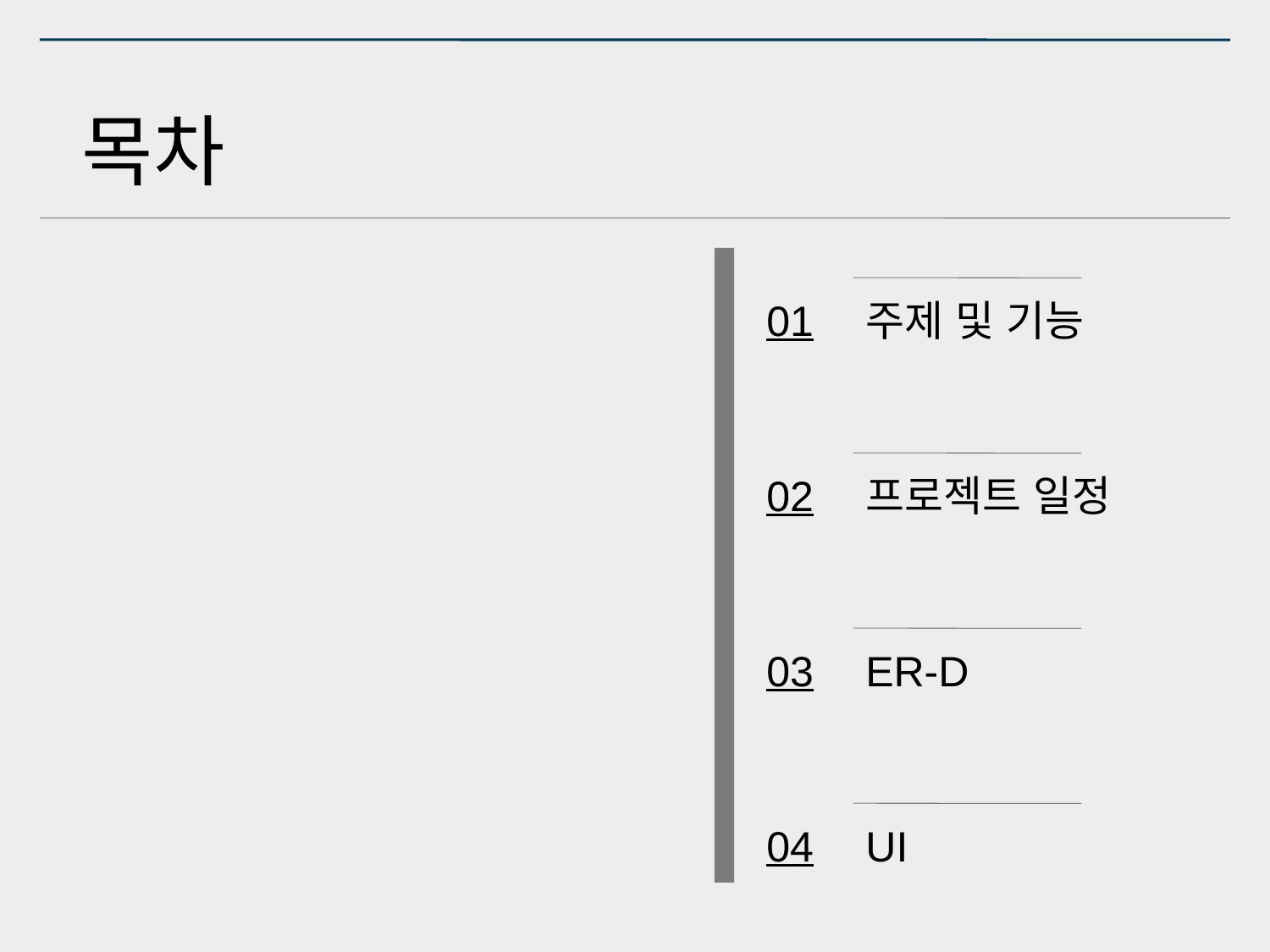

#
목차

01
주제 및 기능
02
프로젝트 일정
03
ER-D
04
UI